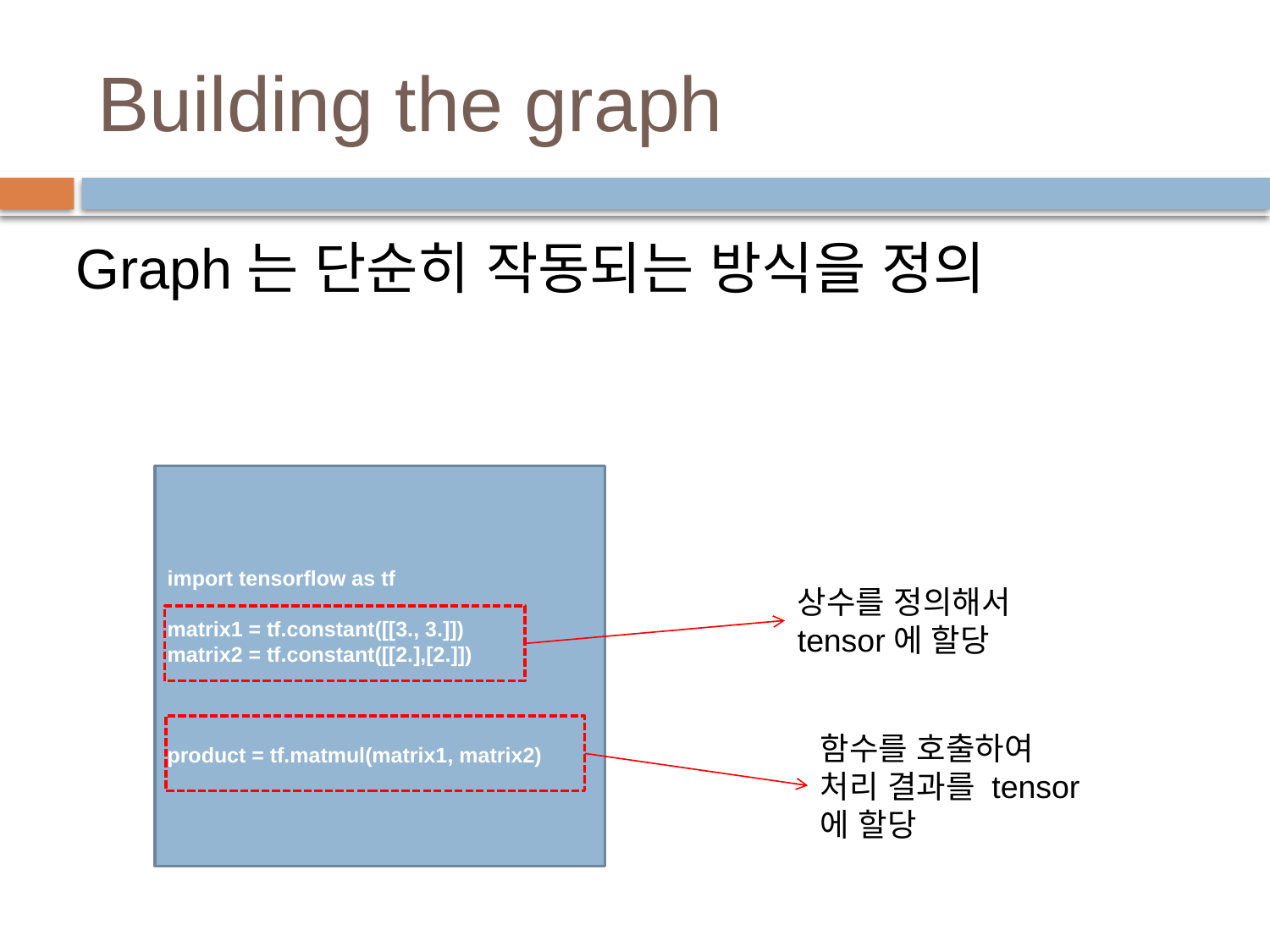

# Building the graph
Graph는 단순히 작동되는 방식을 정의
import tensorflow as tf

matrix1 = tf.constant([[3., 3.]])
matrix2 = tf.constant([[2.],[2.]])

product = tf.matmul(matrix1, matrix2)
상수를 정의해서 tensor에 할당

함수를 호출하여 처리 결과를 tensor에 할당